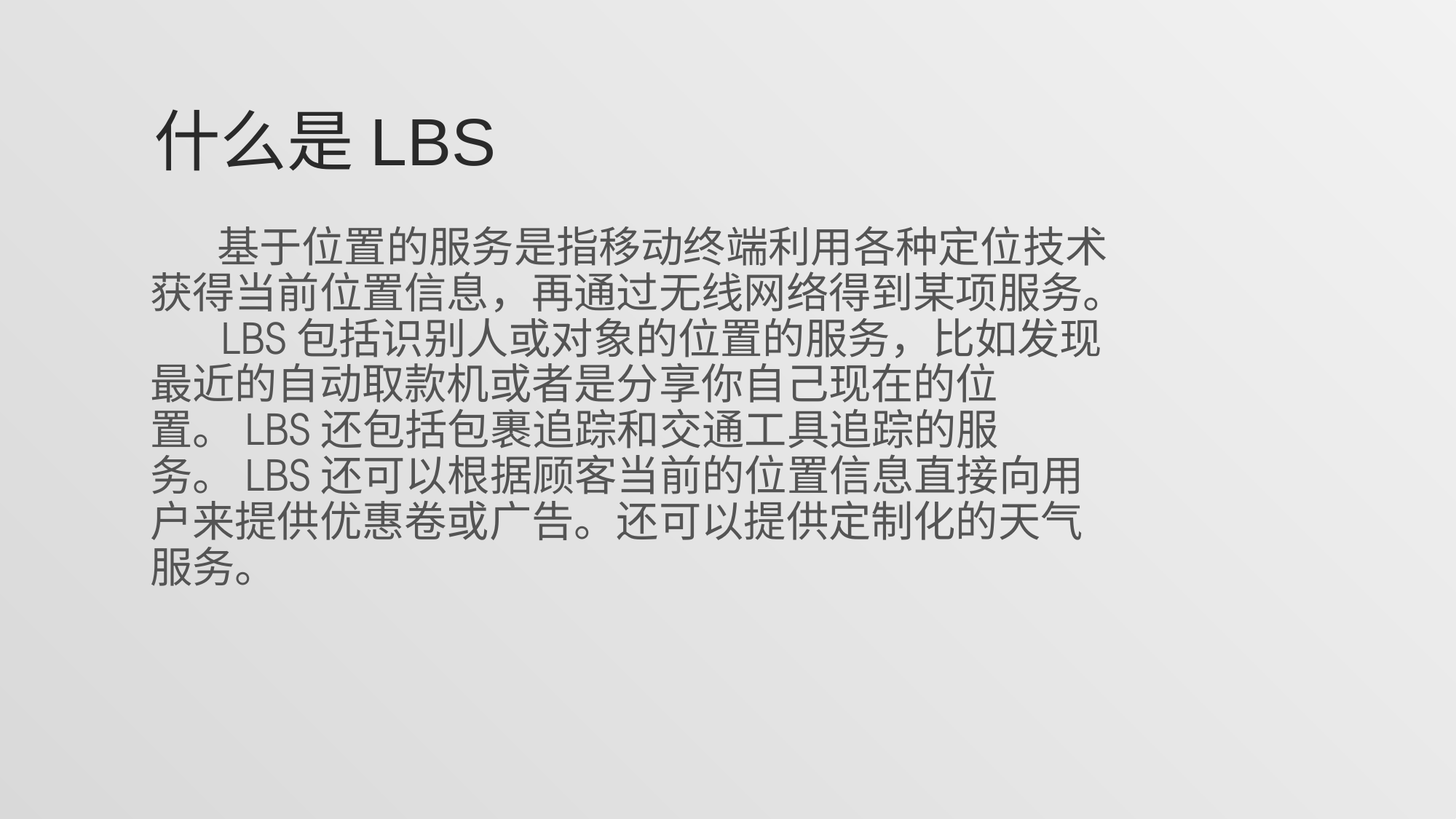

# 什么是LBS
      基于位置的服务是指移动终端利用各种定位技术获得当前位置信息，再通过无线网络得到某项服务。
      LBS包括识别人或对象的位置的服务，比如发现最近的自动取款机或者是分享你自己现在的位置。LBS还包括包裹追踪和交通工具追踪的服务。LBS还可以根据顾客当前的位置信息直接向用户来提供优惠卷或广告。还可以提供定制化的天气服务。